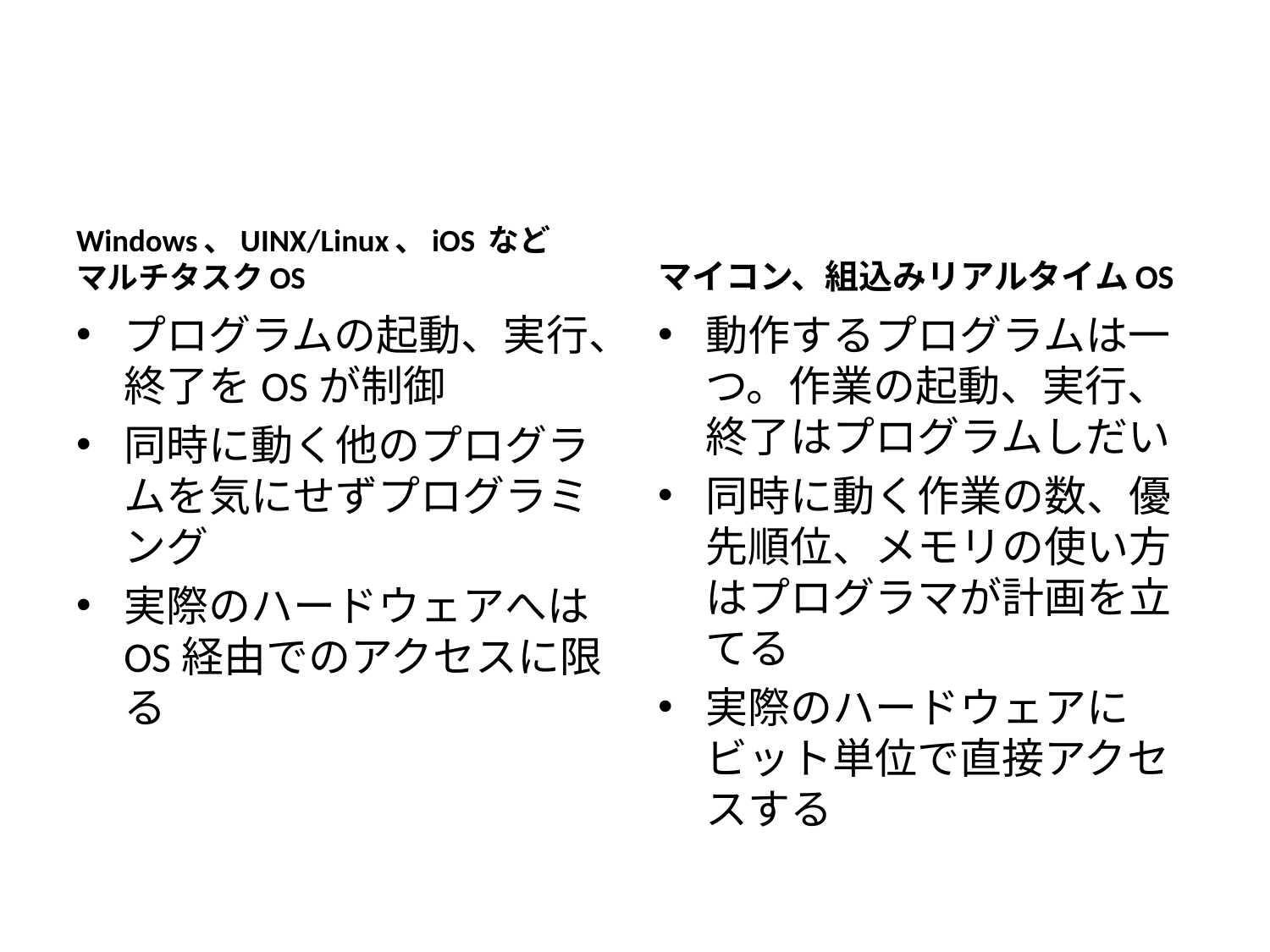

#
Windows、UINX/Linux、iOS など
マルチタスクOS
マイコン、組込みリアルタイムOS
プログラムの起動、実行、終了をOSが制御
同時に動く他のプログラムを気にせずプログラミング
実際のハードウェアへはOS経由でのアクセスに限る
動作するプログラムは一つ。作業の起動、実行、終了はプログラムしだい
同時に動く作業の数、優先順位、メモリの使い方はプログラマが計画を立てる
実際のハードウェアにビット単位で直接アクセスする